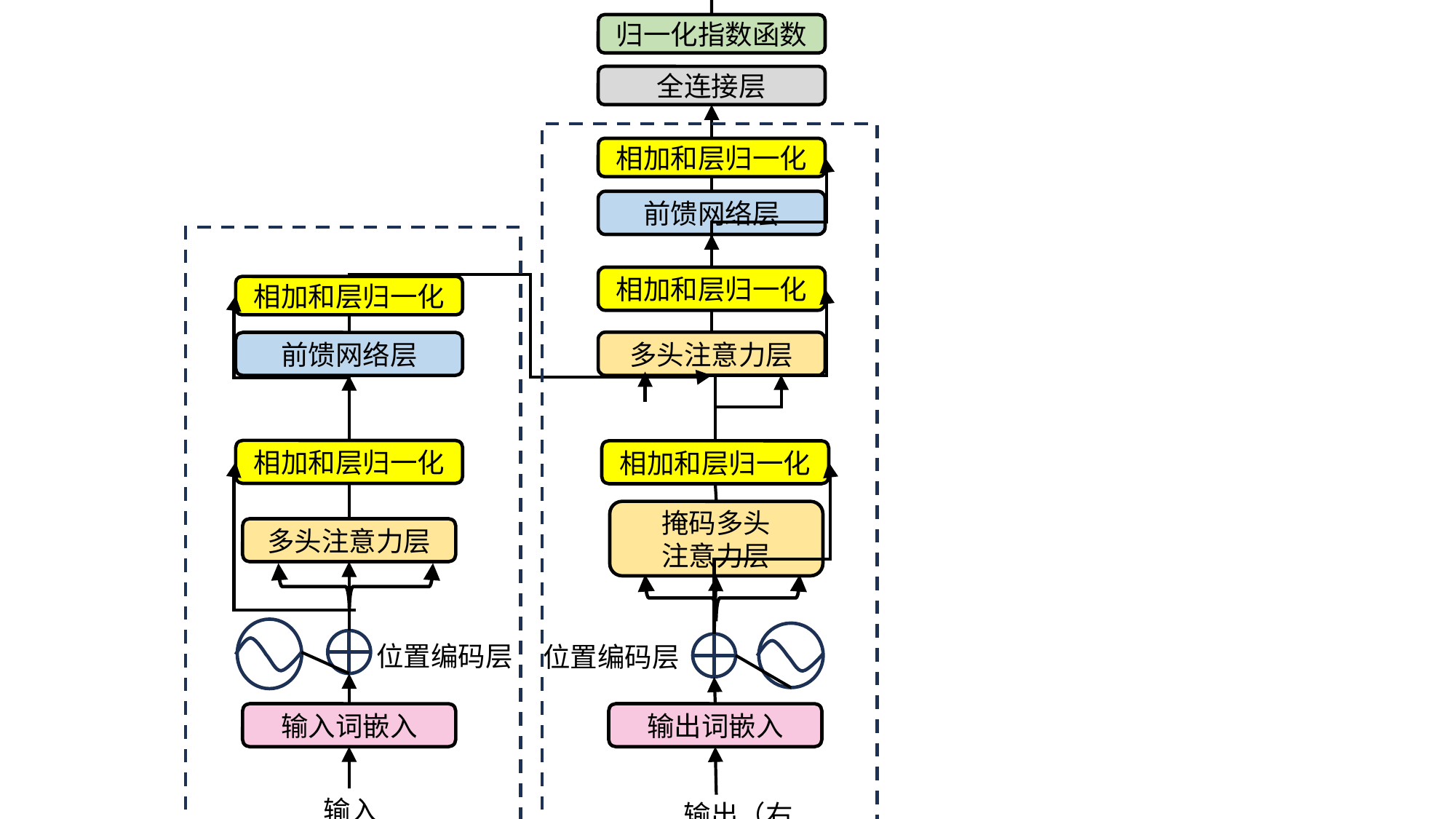

输出概率
归一化指数函数
全连接层

相加和层归一化
前馈网络层

相加和层归一化
相加和层归一化
多头注意力层
前馈网络层
相加和层归一化
相加和层归一化
掩码多头
注意力层

多头注意力层

位置编码层

位置编码层
输入词嵌入
输出词嵌入
输入
输出（右移）
编码器
解码器